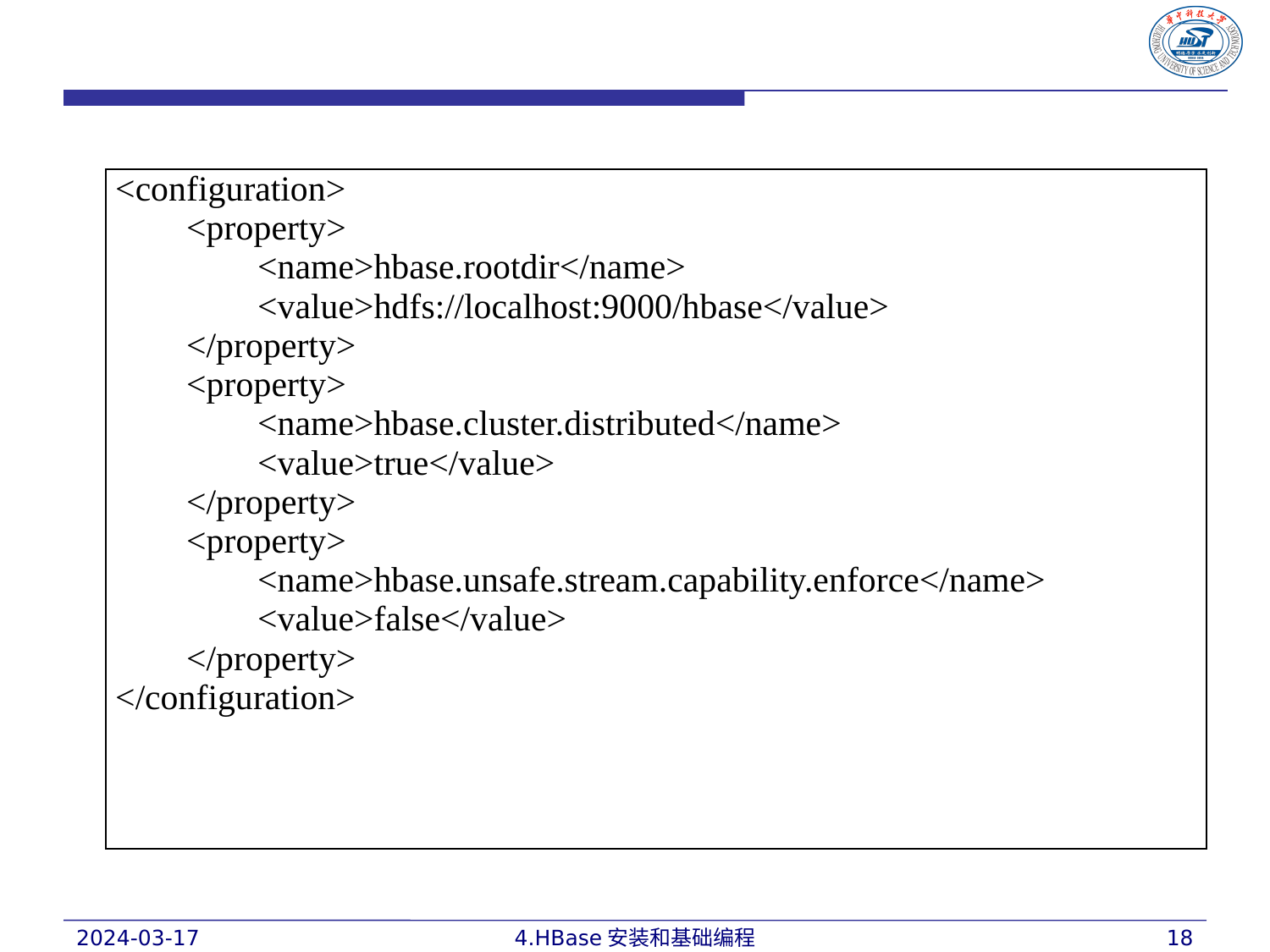

| <configuration> <property> <name>hbase.rootdir</name> <value>hdfs://localhost:9000/hbase</value> </property> <property> <name>hbase.cluster.distributed</name> <value>true</value> </property> <property> <name>hbase.unsafe.stream.capability.enforce</name> <value>false</value> </property> </configuration> |
| --- |
2024-03-17
4.HBase安装和基础编程
18